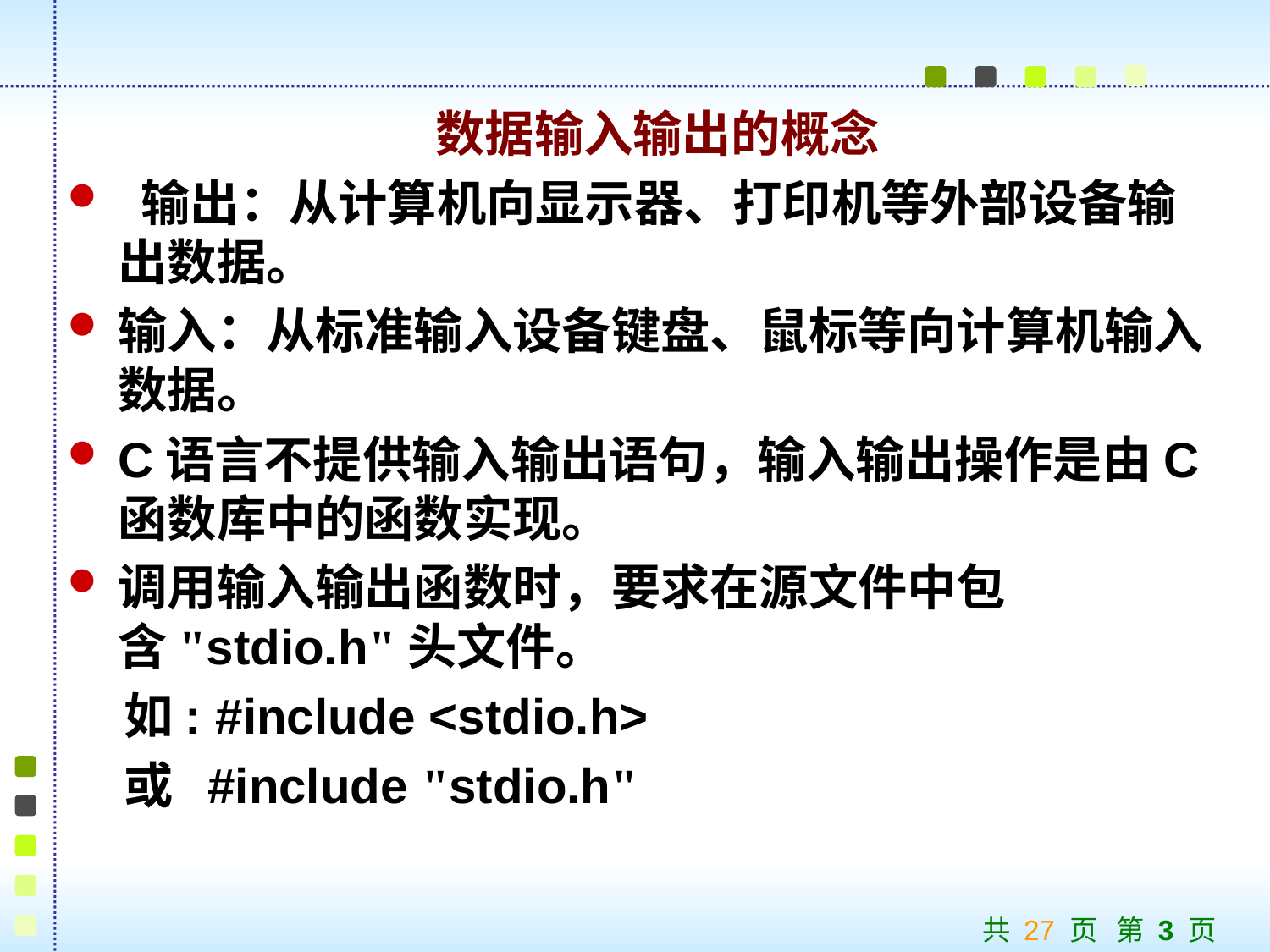

数据输入输出的概念
 输出：从计算机向显示器、打印机等外部设备输出数据。
输入：从标准输入设备键盘、鼠标等向计算机输入数据。
C语言不提供输入输出语句，输入输出操作是由C函数库中的函数实现。
调用输入输出函数时，要求在源文件中包含"stdio.h"头文件。
    如: #include <stdio.h>
    或  #include "stdio.h"
共 27 页   第 3 页